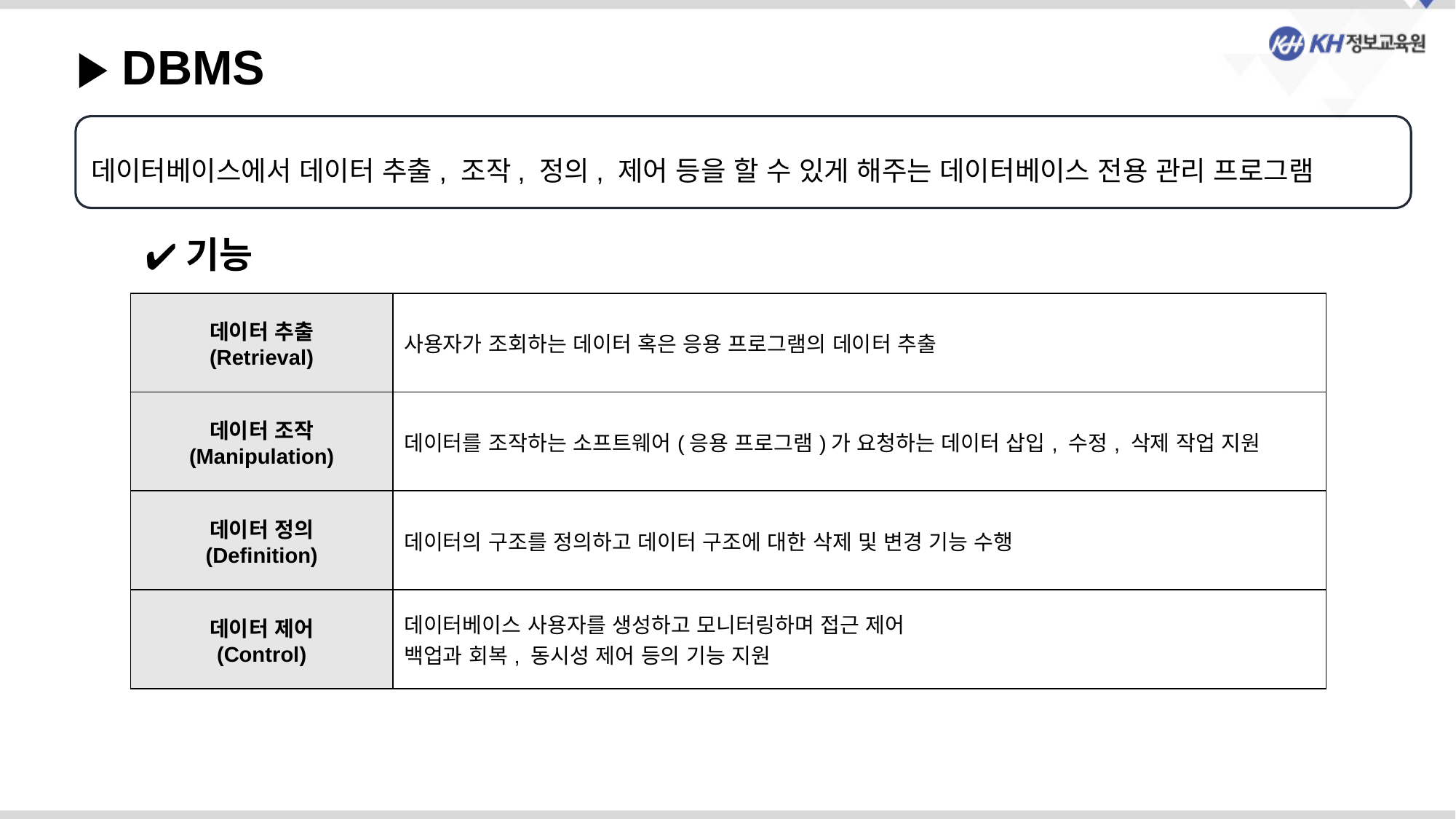

▶ DBMS
데이터베이스에서 데이터 추출, 조작, 정의, 제어 등을 할 수 있게 해주는 데이터베이스 전용 관리 프로그램
기능
| 데이터 추출 (Retrieval) | 사용자가 조회하는 데이터 혹은 응용 프로그램의 데이터 추출 |
| --- | --- |
| 데이터 조작 (Manipulation) | 데이터를 조작하는 소프트웨어(응용 프로그램)가 요청하는 데이터 삽입, 수정, 삭제 작업 지원 |
| 데이터 정의 (Definition) | 데이터의 구조를 정의하고 데이터 구조에 대한 삭제 및 변경 기능 수행 |
| 데이터 제어 (Control) | 데이터베이스 사용자를 생성하고 모니터링하며 접근 제어 백업과 회복, 동시성 제어 등의 기능 지원 |